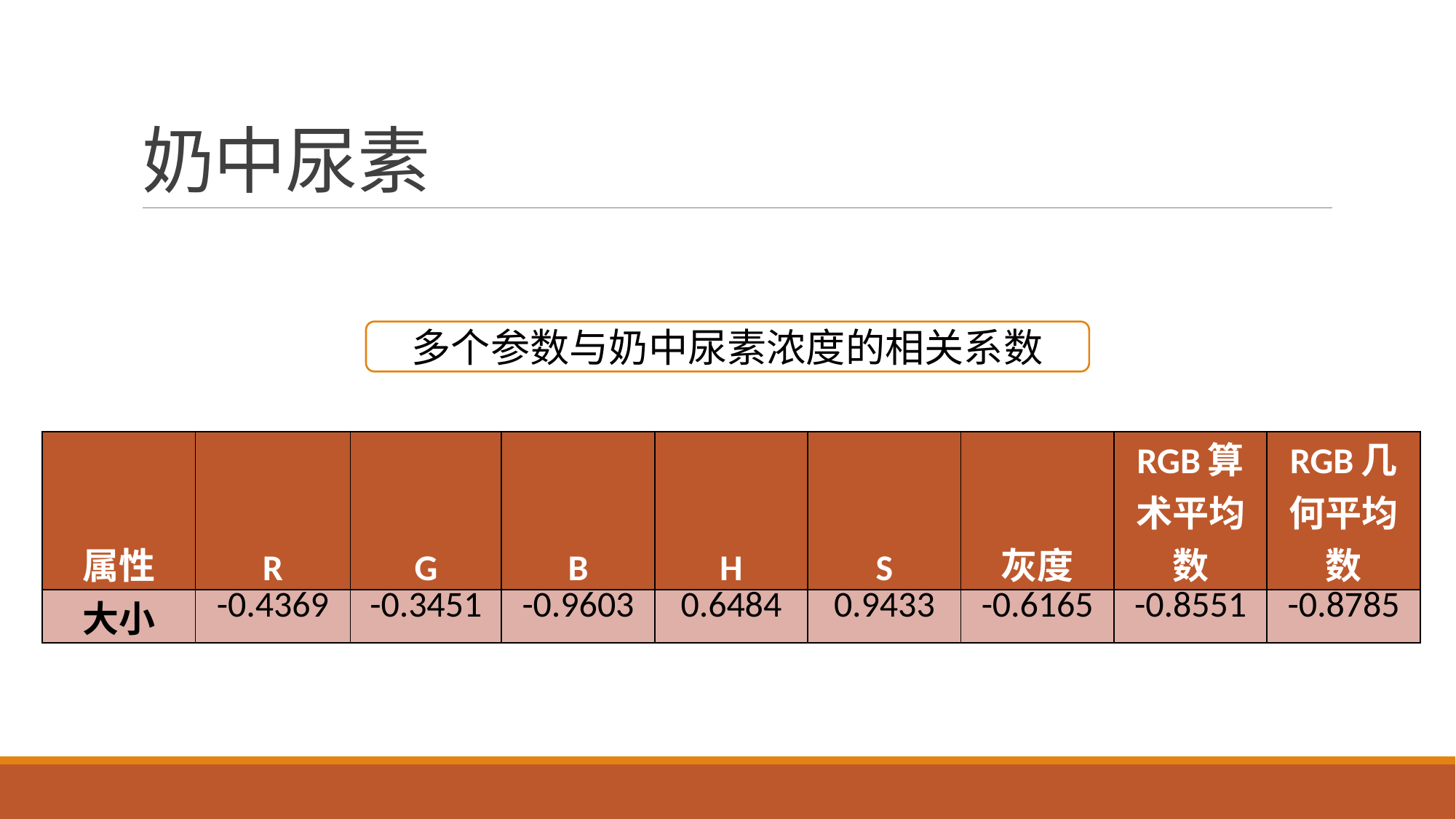

# 奶中尿素
多个参数与奶中尿素浓度的相关系数
| 属性 | R | G | B | H | S | 灰度 | RGB算术平均数 | RGB几何平均数 |
| --- | --- | --- | --- | --- | --- | --- | --- | --- |
| 大小 | -0.4369 | -0.3451 | -0.9603 | 0.6484 | 0.9433 | -0.6165 | -0.8551 | -0.8785 |